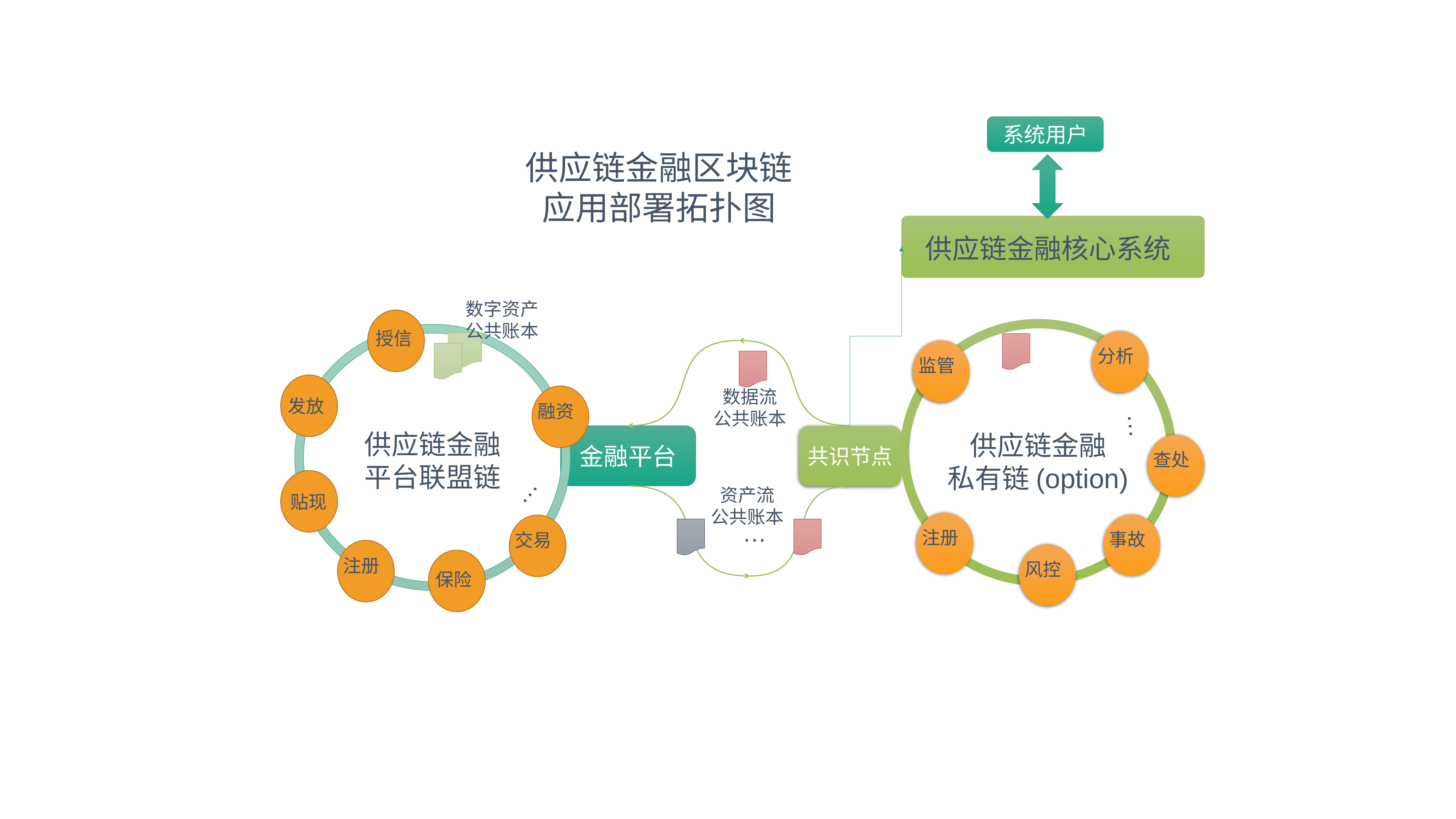

系统用户
供应链金融区块链应用部署拓扑图

供应链金融核心系统
数字资产
公共账本

授信

分析

监管
数据流
公共账本

融资
…
供应链金融
平台联盟链
供应链金融
私有链(option)
金融平台
共识节点

查处
…
资产流
公共账本

…

注册
事故
交易

注册
风控
保险

发放

贴现